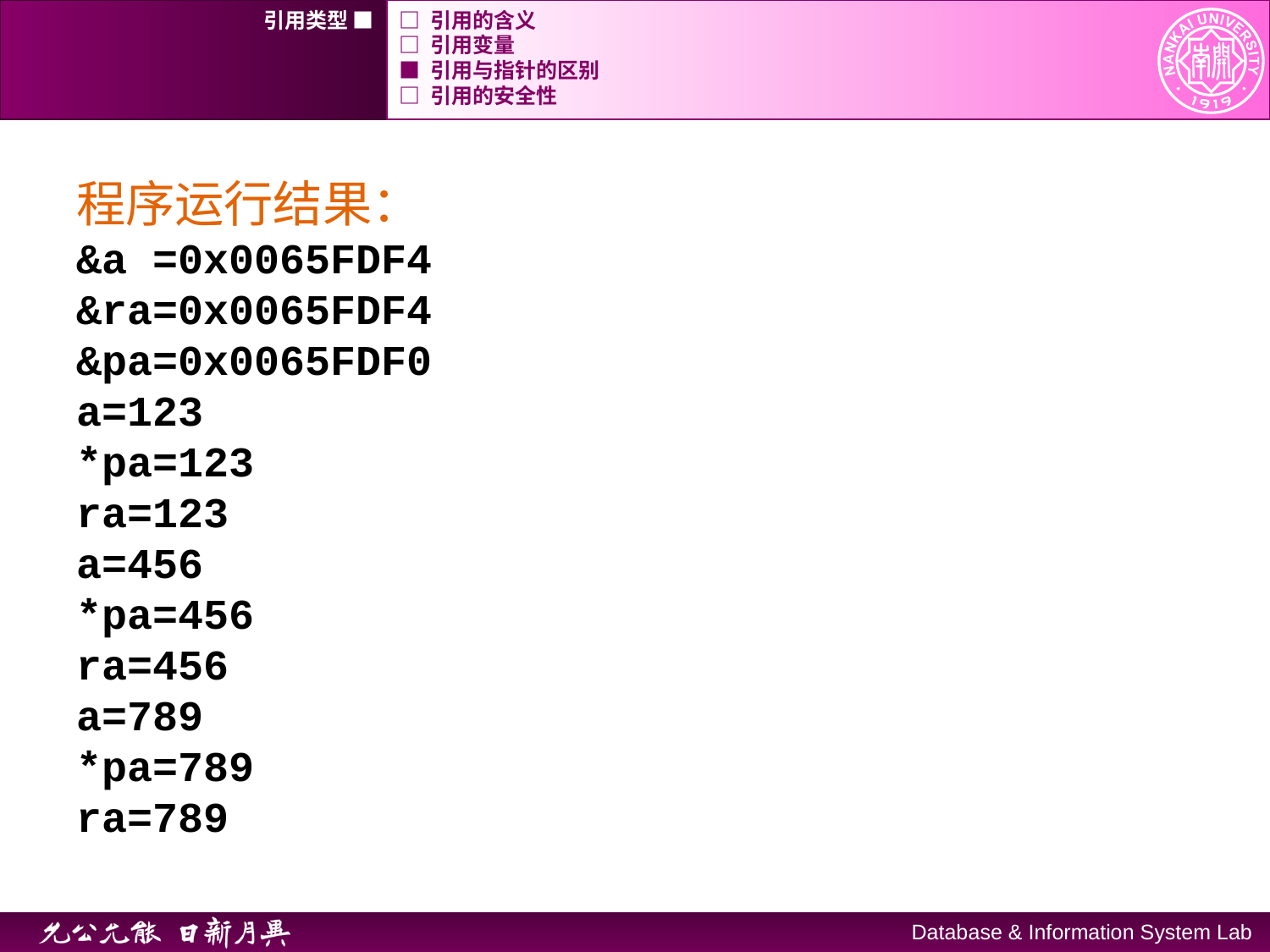

引用类型 ■
□ 引用的含义

□ 引用变量

■ 引用与指针的区别

□ 引用的安全性
程序运行结果：
&a =0x0065FDF4
&ra=0x0065FDF4
&pa=0x0065FDF0
a=123
*pa=123
ra=123
a=456
*pa=456
ra=456
a=789
*pa=789
ra=789